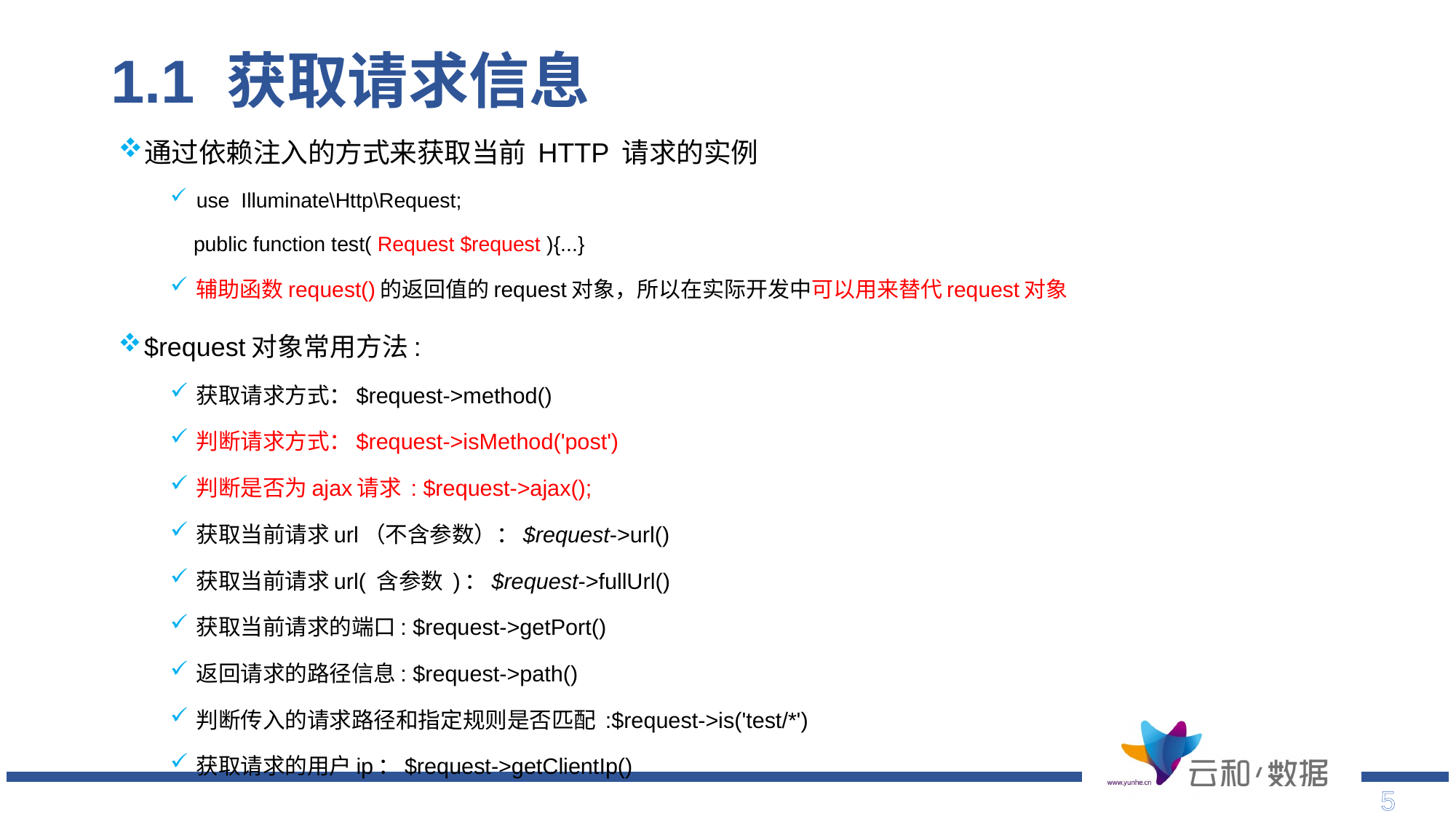

# 1.1 获取请求信息
通过依赖注入的方式来获取当前 HTTP 请求的实例
use  Illuminate\Http\Request;
    public function test( Request $request ){...}
辅助函数request()的返回值的request对象，所以在实际开发中可以用来替代request对象
$request对象常用方法:
获取请求方式：$request->method()
判断请求方式：$request->isMethod('post')
判断是否为ajax请求 : $request->ajax();
获取当前请求url（不含参数）：$request->url()
获取当前请求url( 含参数 )：$request->fullUrl()
获取当前请求的端口: $request->getPort()
返回请求的路径信息: $request->path()
判断传入的请求路径和指定规则是否匹配 :$request->is('test/*')
获取请求的用户ip：$request->getClientIp()